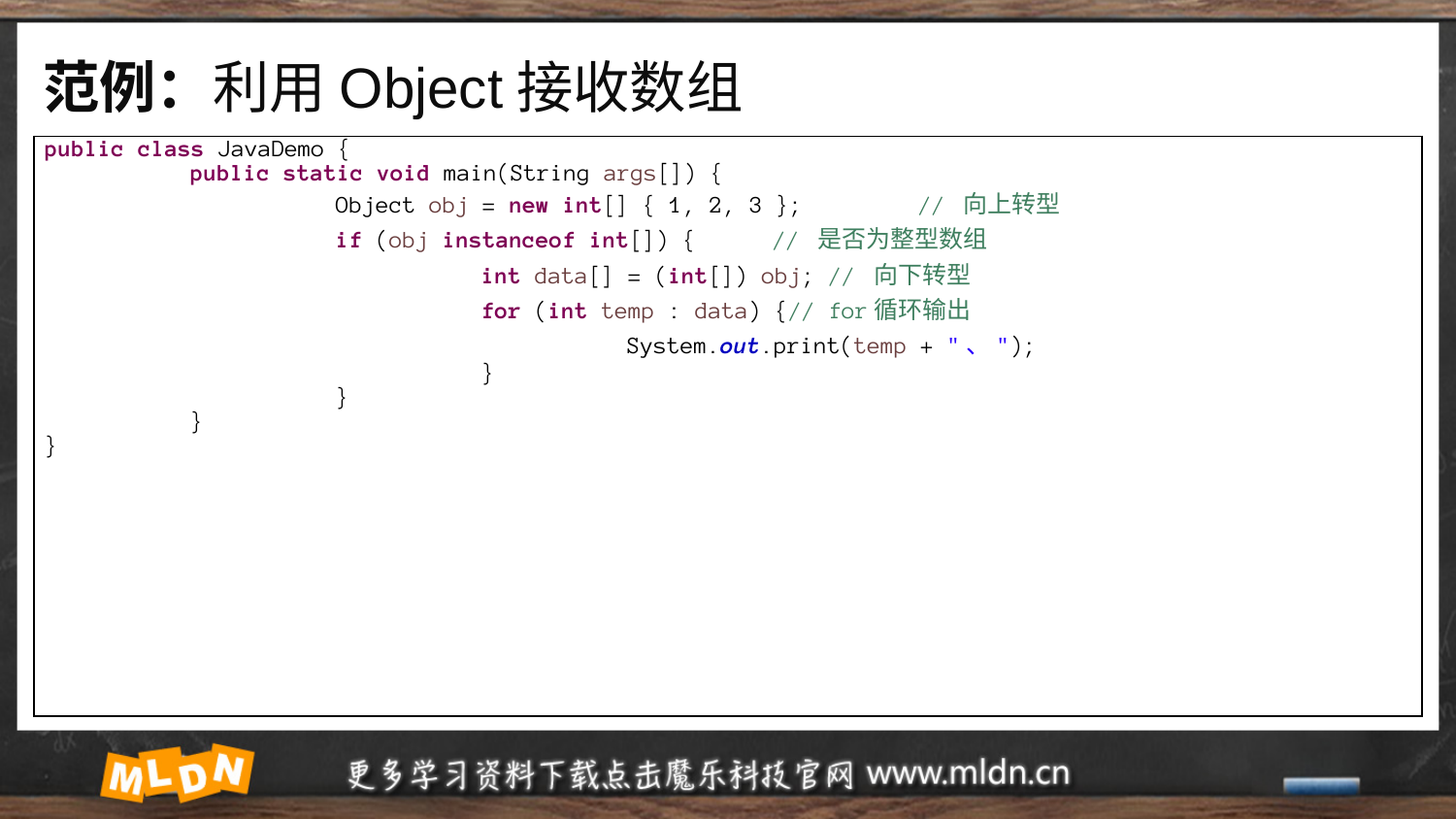

# 范例：利用Object接收数组
| public class JavaDemo { public static void main(String args[]) { Object obj = new int[] { 1, 2, 3 }; // 向上转型 if (obj instanceof int[]) { // 是否为整型数组 int data[] = (int[]) obj; // 向下转型 for (int temp : data) {// for循环输出 System.out.print(temp + "、"); } } } } |
| --- |